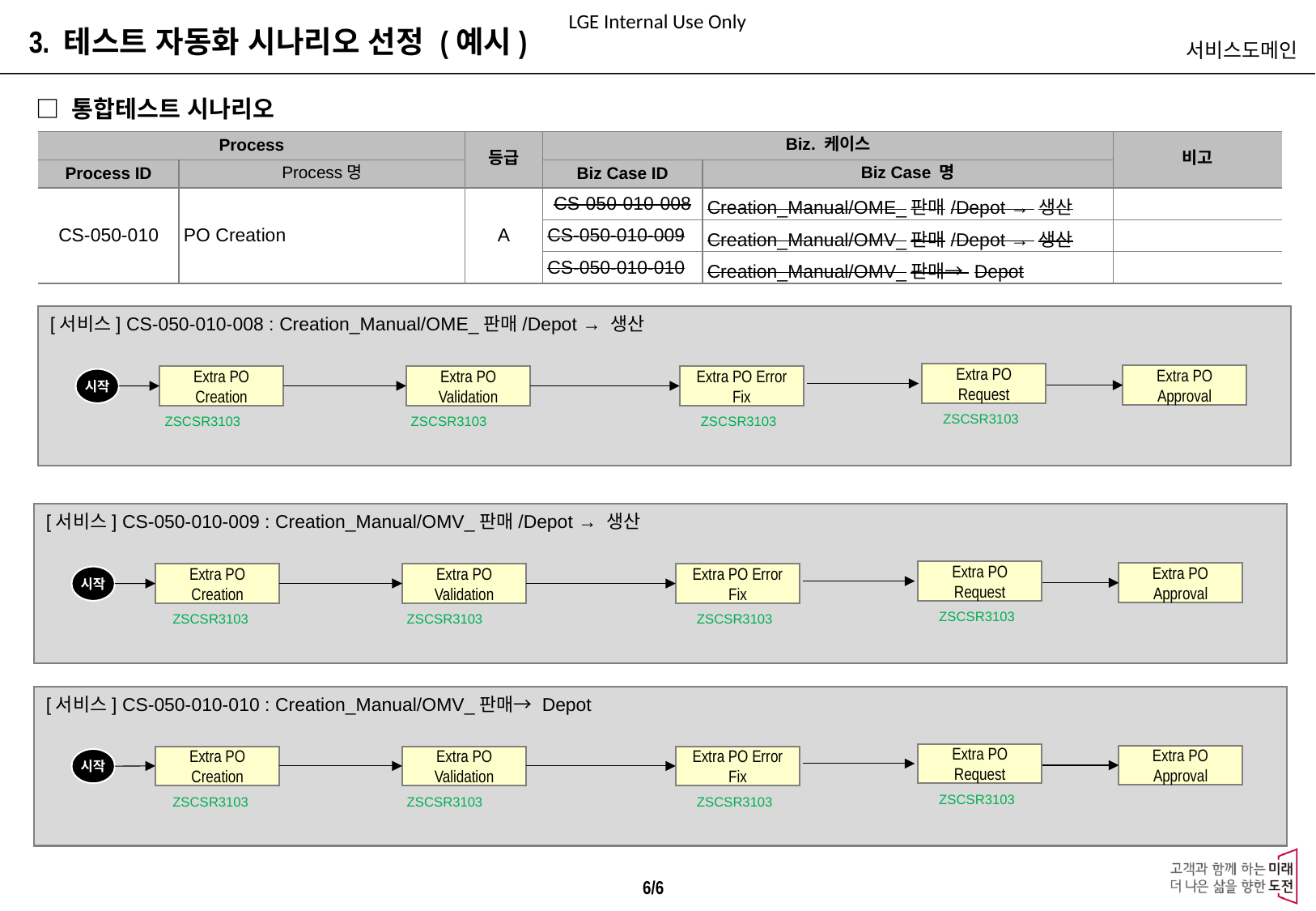

3. 테스트 자동화 시나리오 선정 (예시)
서비스도메인
□ 통합테스트 시나리오
| Process |  | 등급 | Biz. 케이스 |  | 비고 |
| --- | --- | --- | --- | --- | --- |
| Process ID | Process명 |  | Biz Case ID | Biz Case 명 |  |
| CS-050-010 | PO Creation | A | CS-050-010-008 | Creation\_Manual/OME\_판매/Depot → 생산 |  |
|  |  |  | CS-050-010-009 | Creation\_Manual/OMV\_판매/Depot → 생산 |  |
|  |  |  | CS-050-010-010 | Creation\_Manual/OMV\_판매→ Depot |  |
[서비스] CS-050-010-008 : Creation_Manual/OME_판매/Depot → 생산
Extra PO Request
Extra PO Approval
Extra PO Creation
Extra PO Validation
Extra PO Error Fix
시작
ZSCSR3103
ZSCSR3103
ZSCSR3103
ZSCSR3103
[서비스] CS-050-010-009 : Creation_Manual/OMV_판매/Depot → 생산
Extra PO Request
Extra PO Approval
Extra PO Creation
Extra PO Validation
Extra PO Error Fix
시작
ZSCSR3103
ZSCSR3103
ZSCSR3103
ZSCSR3103
[서비스] CS-050-010-010 : Creation_Manual/OMV_판매→ Depot
Extra PO Request
Extra PO Approval
Extra PO Creation
Extra PO Validation
Extra PO Error Fix
시작
ZSCSR3103
ZSCSR3103
ZSCSR3103
ZSCSR3103
6/6